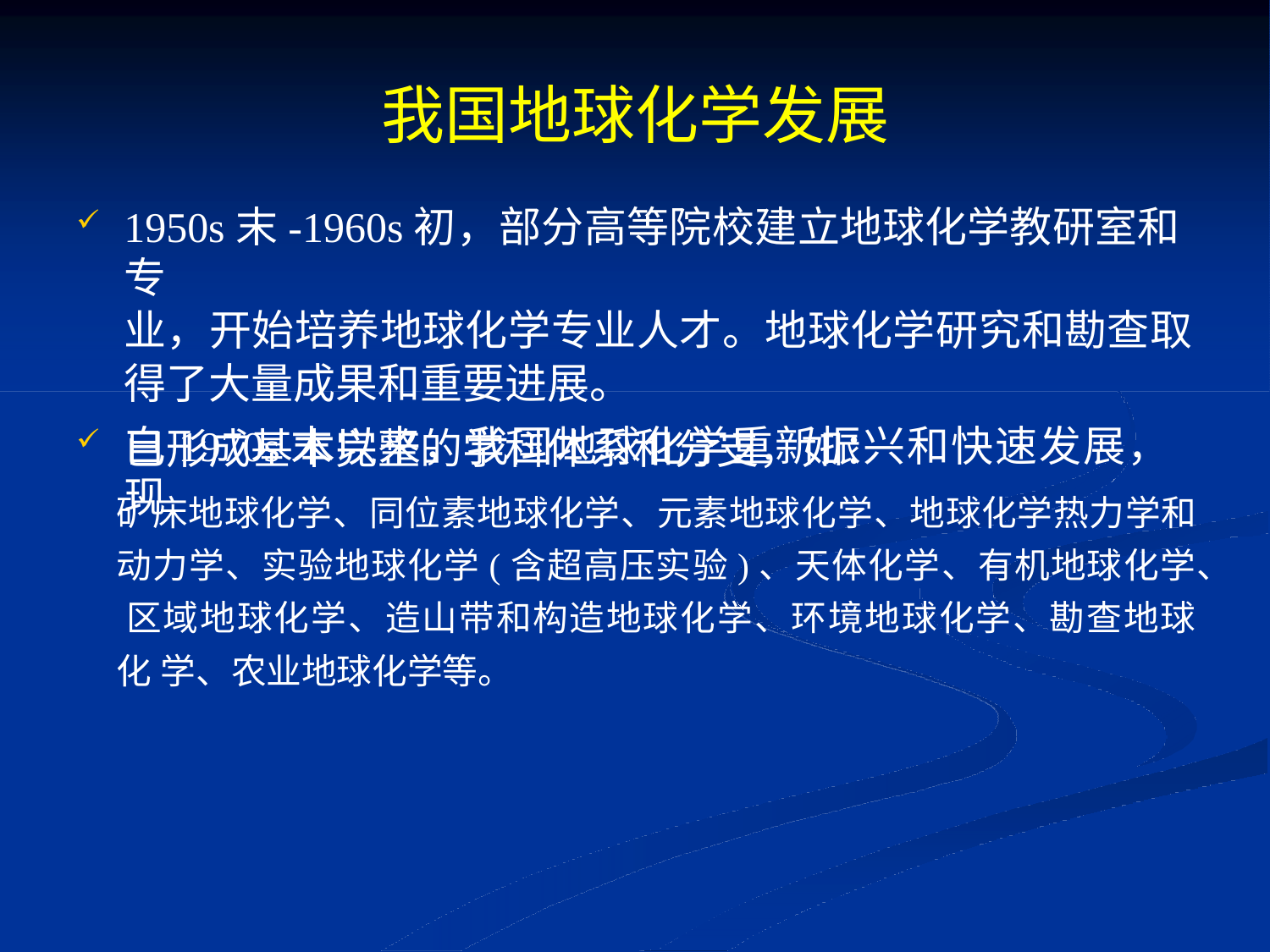

# 我国地球化学发展
1950s末-1960s初，部分高等院校建立地球化学教研室和专
业，开始培养地球化学专业人才。地球化学研究和勘查取 得了大量成果和重要进展。
自1970s末以来，我国地球化学重新振兴和快速发展，现
已形成基本完整的学科体系和分支，如：
矿床地球化学、同位素地球化学、元素地球化学、地球化学热力学和 动力学、实验地球化学(含超高压实验)、天体化学、有机地球化学、 区域地球化学、造山带和构造地球化学、环境地球化学、勘查地球化 学、农业地球化学等。